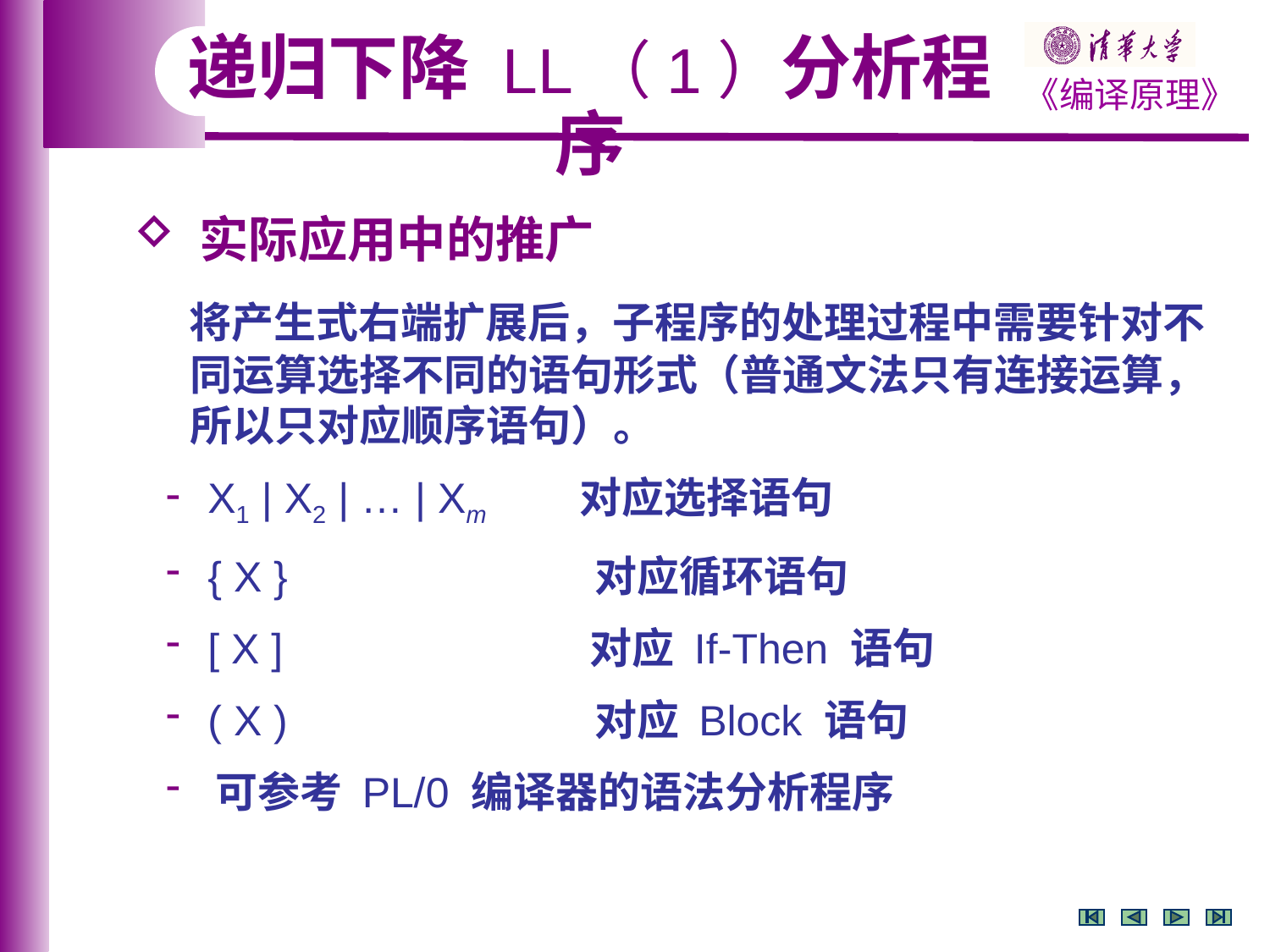

递归下降 LL（1）分析程序
 实际应用中的推广

    将产生式右端扩展后，子程序的处理过程中需要针对不
     同运算选择不同的语句形式（普通文法只有连接运算，
     所以只对应顺序语句）。

 X1 | X2 | … | Xm       对应选择语句

 { X }                         对应循环语句

 [ X ]                         对应 If-Then 语句

 ( X )                         对应 Block 语句

 可参考 PL/0 编译器的语法分析程序